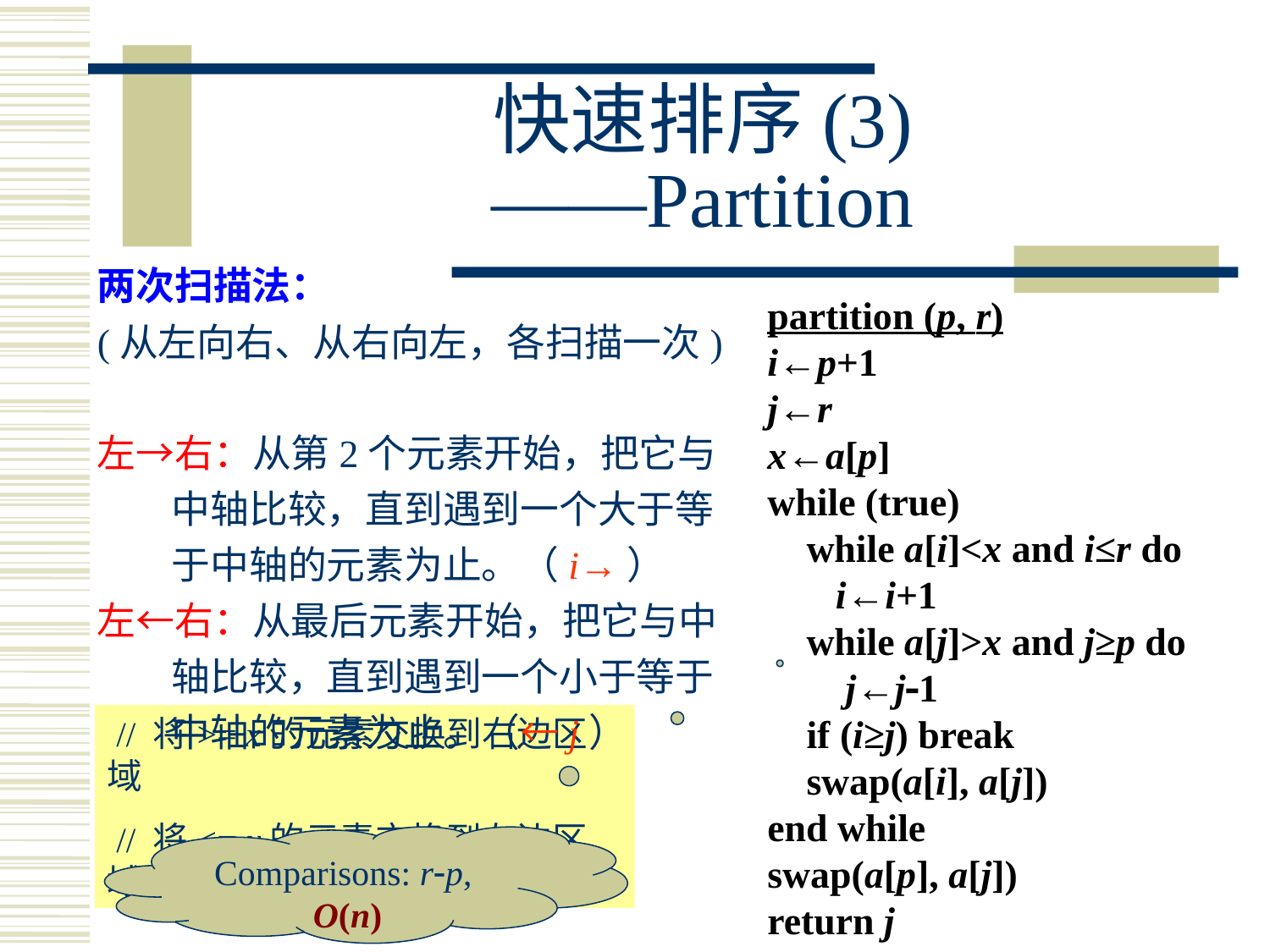

# 快速排序(3) ——Partition
两次扫描法：
(从左向右、从右向左，各扫描一次)
左→右：从第2个元素开始，把它与  中轴比较，直到遇到一个大于等于中轴的元素为止。（i→）
左←右：从最后元素开始，把它与中轴比较，直到遇到一个小于等于中轴的元素为止。（←j）
partition (p, r)
i←p+1
j←r
x←a[p]
while (true)
    while a[i]<x and i≤r do
       i←i+1
    while a[j]>x and j≥p do
        j←j−1
    if (i≥j) break
    swap(a[i], a[j])
end while
swap(a[p], a[j])
return j
 // 将>= x的元素交换到右边区域
 // 将<= x的元素交换到左边区域
Comparisons: r−p,  O(n)